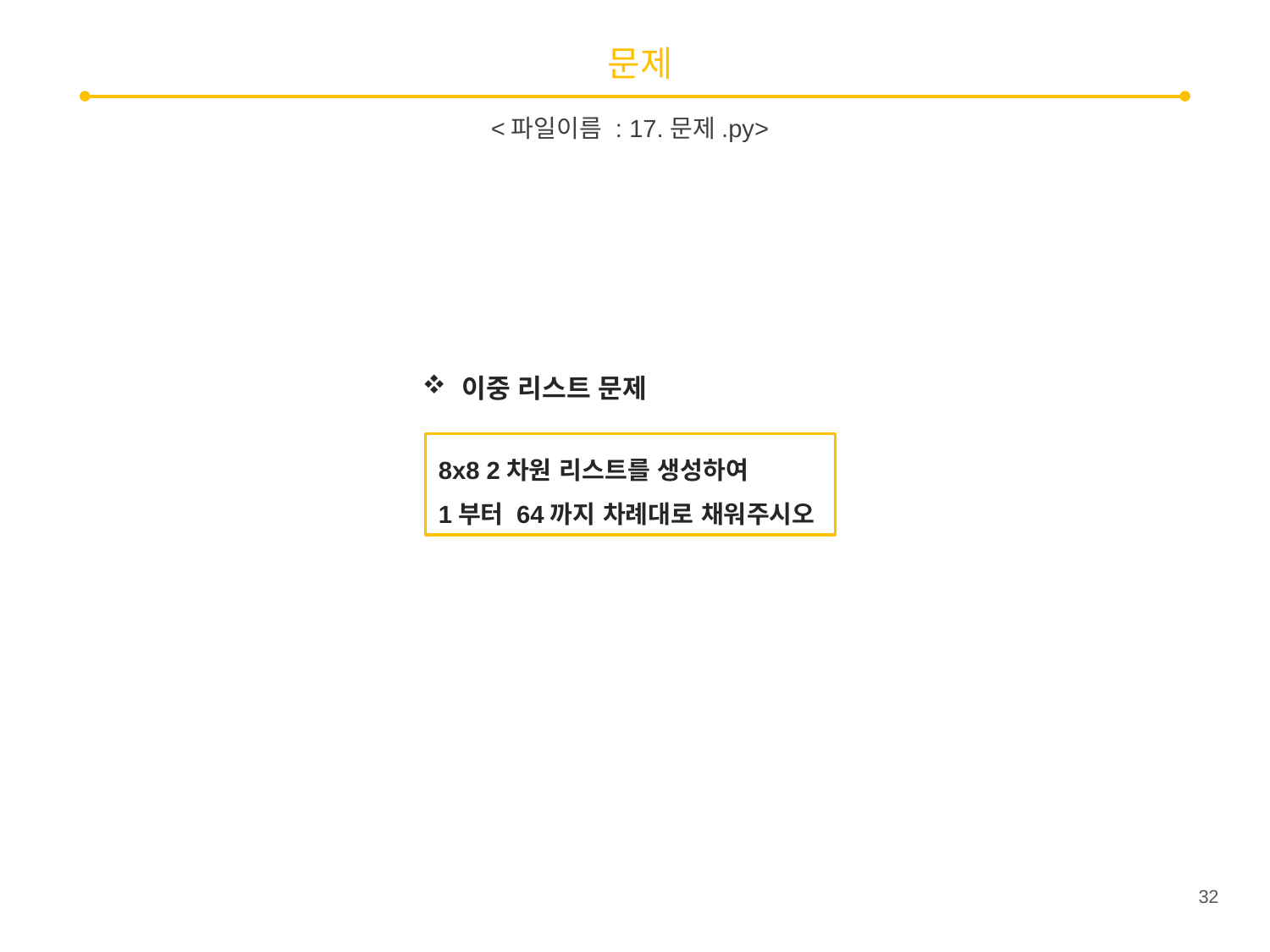

# 문제
<파일이름 : 17.문제.py>
이중 리스트 문제
8x8 2차원 리스트를 생성하여
1부터 64까지 차례대로 채워주시오